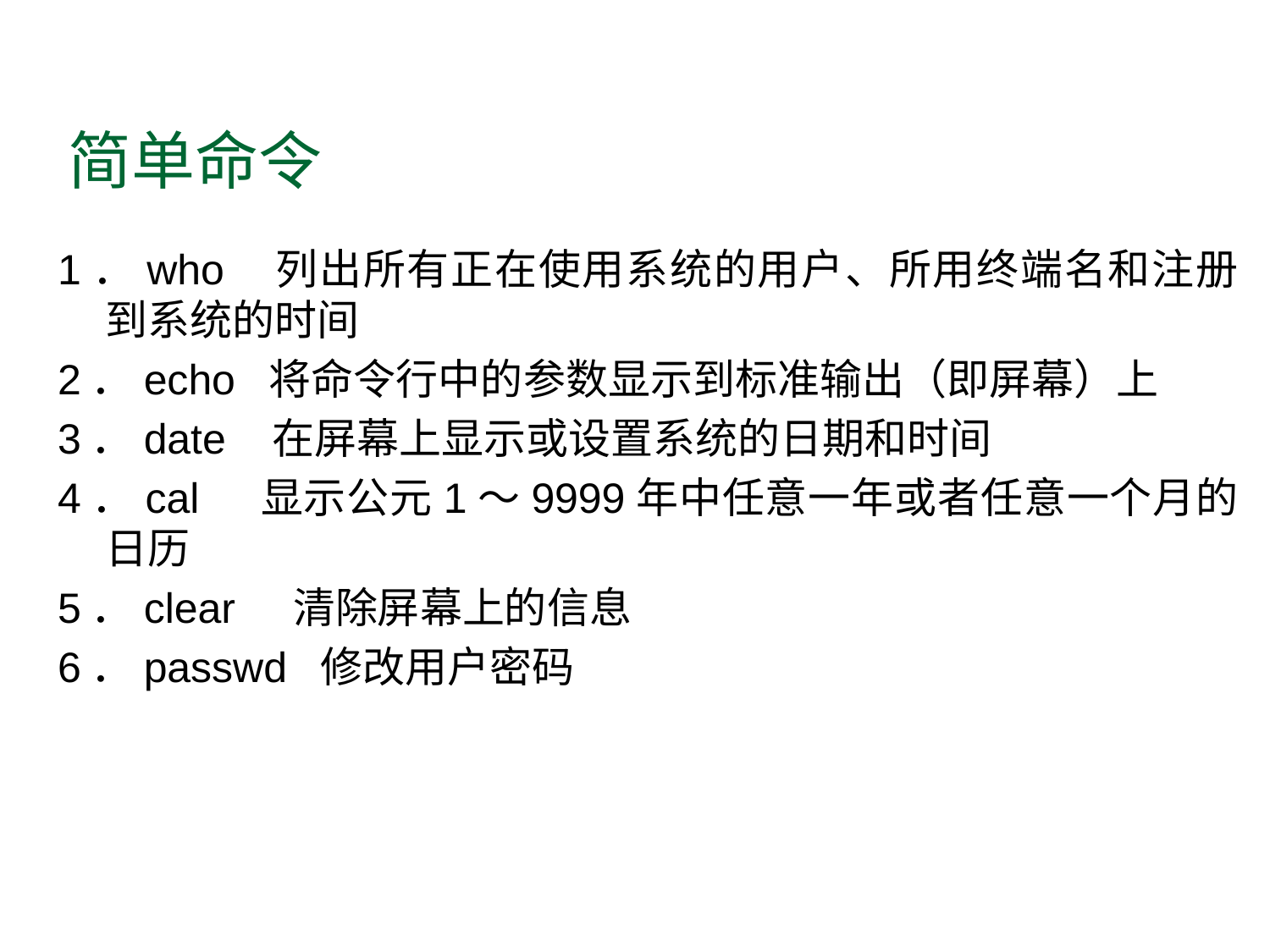

# 简单命令
1．who   列出所有正在使用系统的用户、所用终端名和注册到系统的时间
2．echo  将命令行中的参数显示到标准输出（即屏幕）上
3．date   在屏幕上显示或设置系统的日期和时间
4．cal    显示公元1～9999年中任意一年或者任意一个月的日历
5．clear    清除屏幕上的信息
6．passwd  修改用户密码